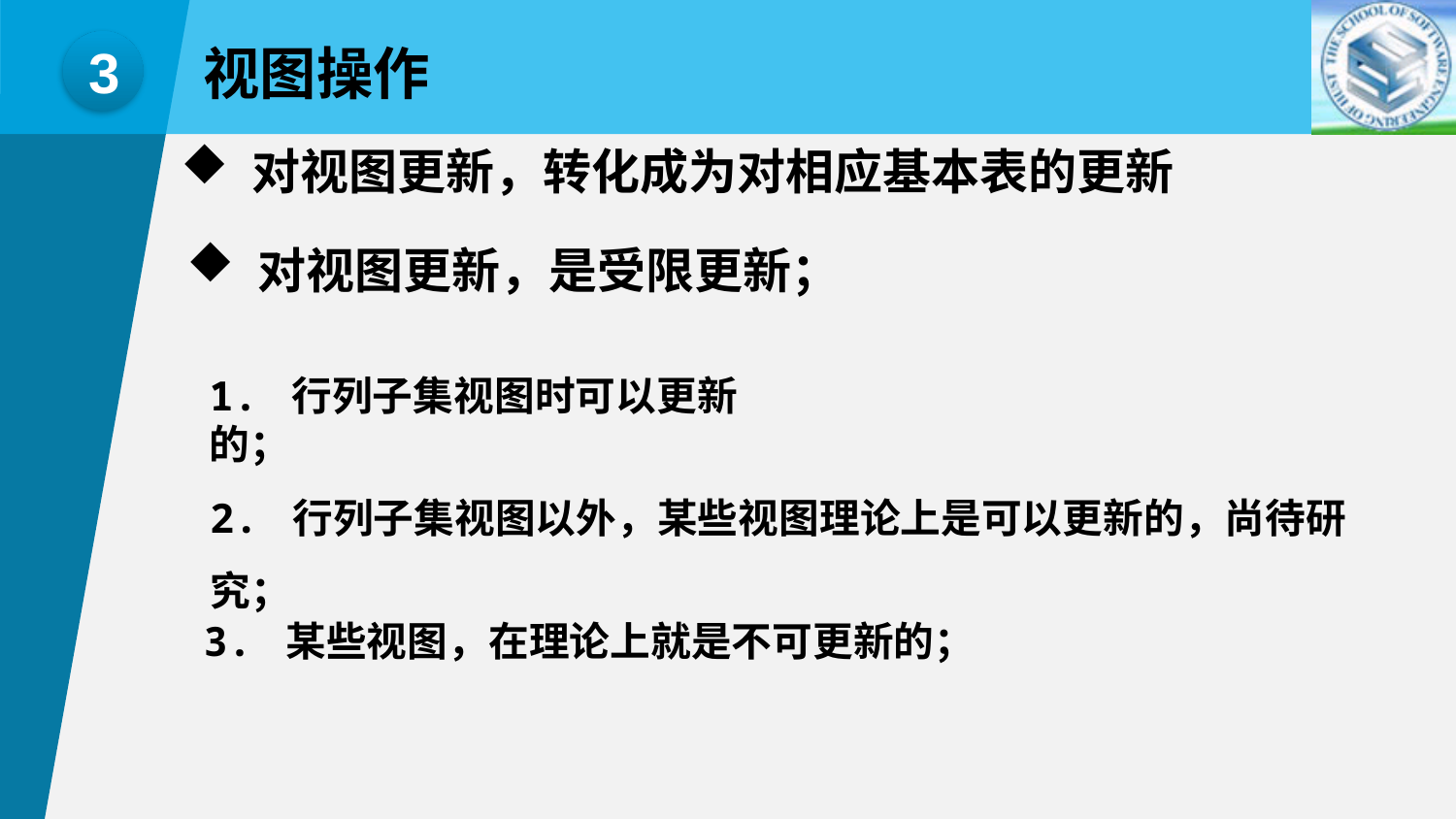

3
视图操作
 对视图更新，转化成为对相应基本表的更新
 对视图更新，是受限更新；
1. 行列子集视图时可以更新的；
2. 行列子集视图以外，某些视图理论上是可以更新的，尚待研究；
3. 某些视图，在理论上就是不可更新的；